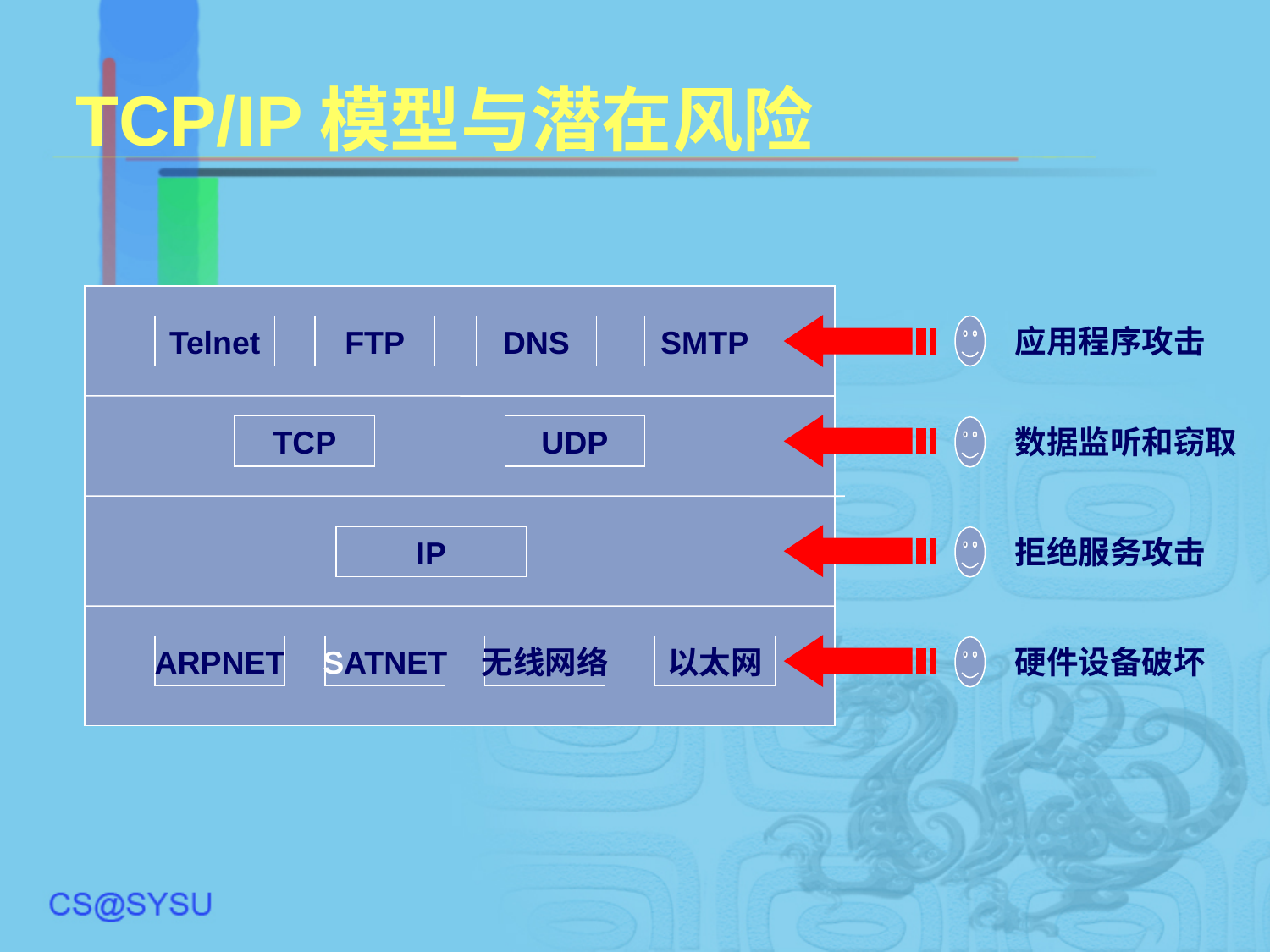

TCP/IP模型与潜在风险

Telnet
FTP
DNS
SMTP

TCP
UDP

IP

ARPNET
SATNET
无线网络
以太网
应用程序攻击

数据监听和窃取

拒绝服务攻击

硬件设备破坏